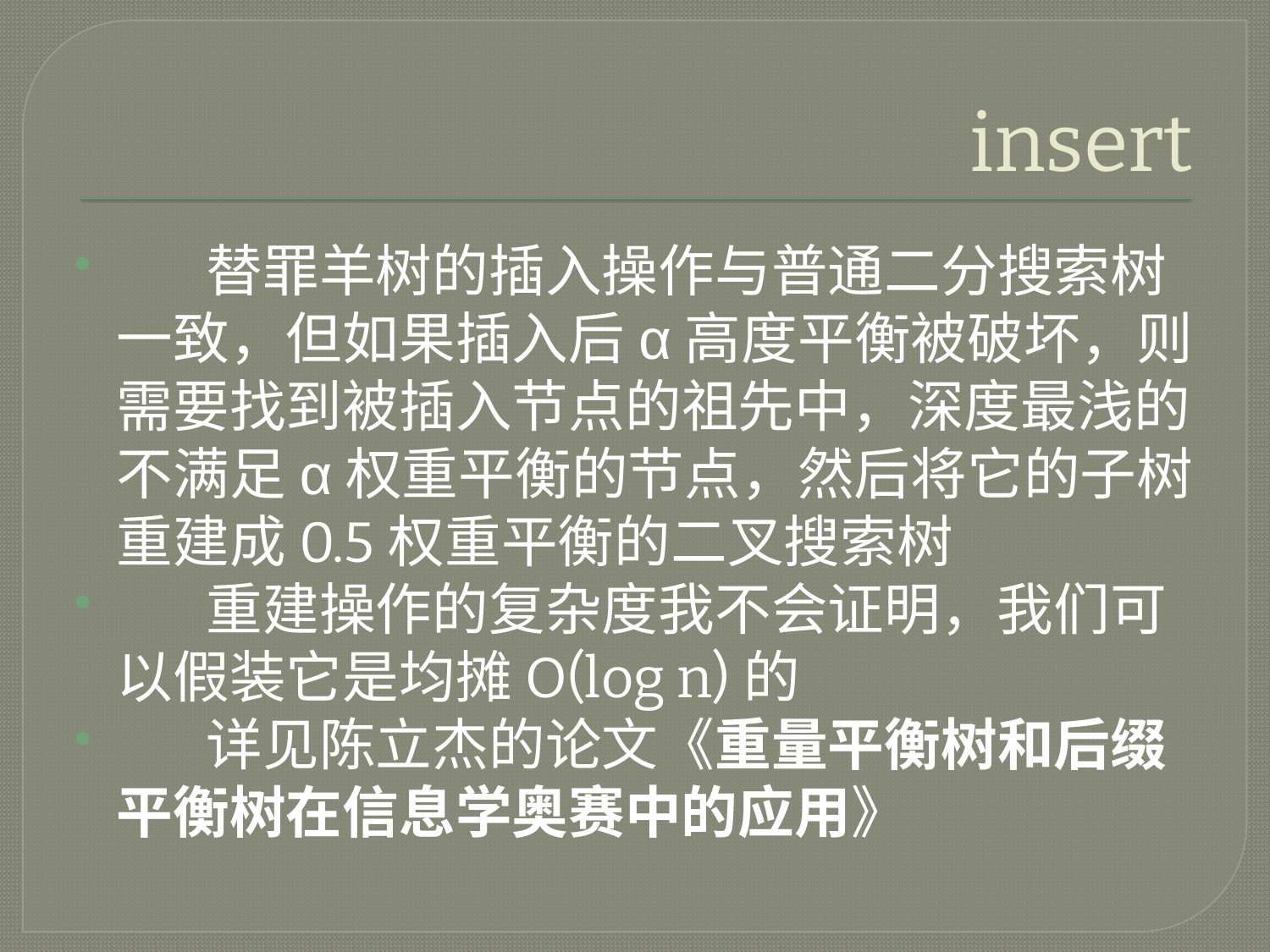

# insert
      替罪羊树的插入操作与普通二分搜索树一致，但如果插入后α高度平衡被破坏，则需要找到被插入节点的祖先中，深度最浅的不满足α权重平衡的节点，然后将它的子树重建成0.5权重平衡的二叉搜索树
      重建操作的复杂度我不会证明，我们可以假装它是均摊O(log n)的
      详见陈立杰的论文《重量平衡树和后缀平衡树在信息学奥赛中的应用》